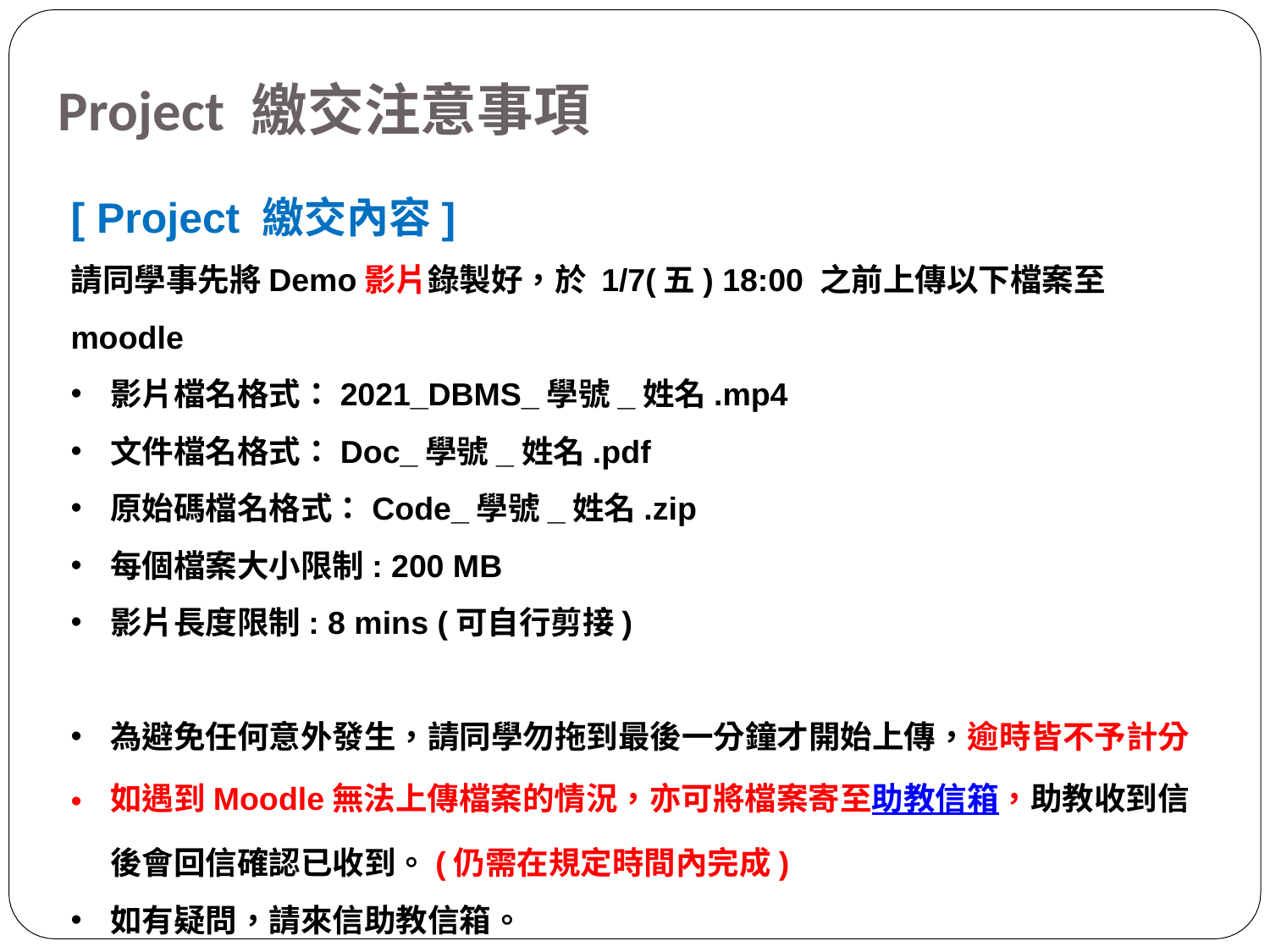

# Project 繳交注意事項
[ Project 繳交內容]
請同學事先將Demo影片錄製好，於 1/7(五) 18:00 之前上傳以下檔案至moodle
影片檔名格式：2021_DBMS_學號_姓名.mp4
文件檔名格式：Doc_學號_姓名.pdf
原始碼檔名格式：Code_學號_姓名.zip
每個檔案大小限制: 200 MB
影片長度限制: 8 mins (可自行剪接)

為避免任何意外發生，請同學勿拖到最後一分鐘才開始上傳，逾時皆不予計分
如遇到Moodle無法上傳檔案的情況，亦可將檔案寄至助教信箱，助教收到信後會回信確認已收到。(仍需在規定時間內完成)
如有疑問，請來信助教信箱。